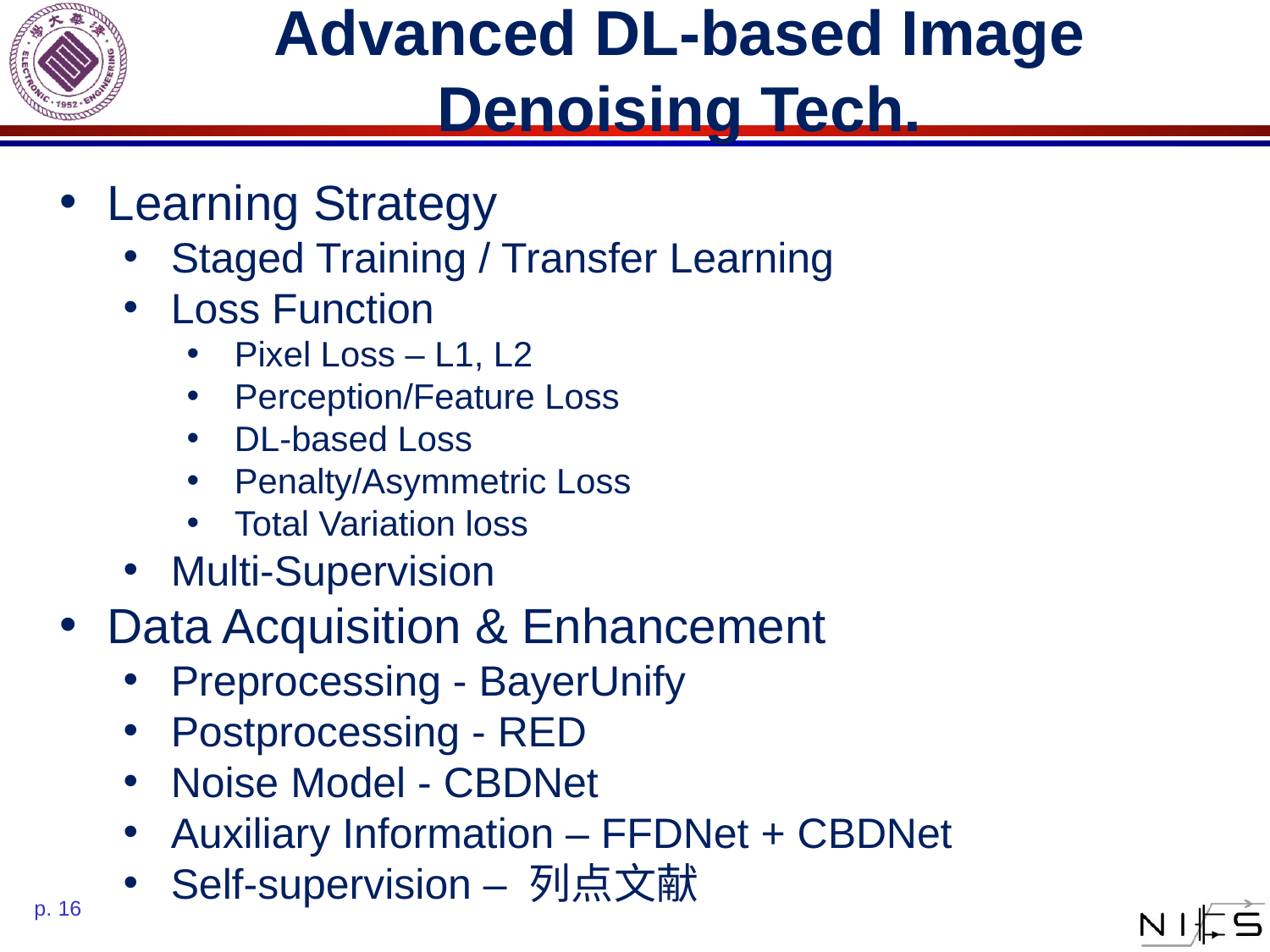

# Advanced DL-based Image Denoising Tech.
Learning Strategy
Staged Training / Transfer Learning
Loss Function
Pixel Loss – L1, L2
Perception/Feature Loss
DL-based Loss
Penalty/Asymmetric Loss
Total Variation loss
Multi-Supervision
Data Acquisition & Enhancement
Preprocessing - BayerUnify
Postprocessing - RED
Noise Model - CBDNet
Auxiliary Information – FFDNet + CBDNet
Self-supervision – 列点文献

p. 16